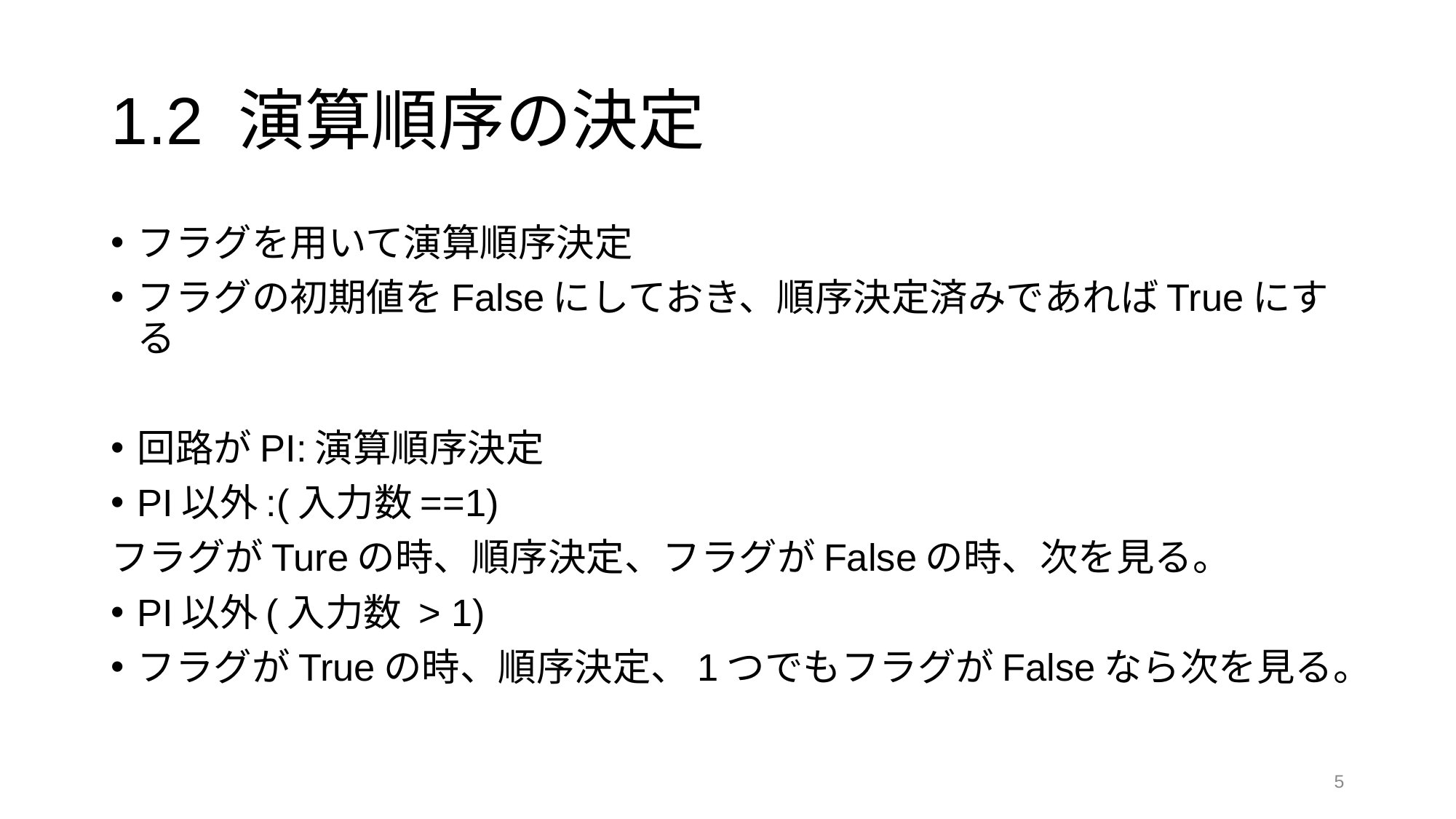

# 1.2 演算順序の決定
フラグを用いて演算順序決定
フラグの初期値をFalseにしておき、順序決定済みであればTrueにする

回路がPI:演算順序決定
PI以外:(入力数==1)
フラグがTureの時、順序決定、フラグがFalseの時、次を見る。
PI以外(入力数 > 1)
フラグがTrueの時、順序決定、1つでもフラグがFalseなら次を見る。

5